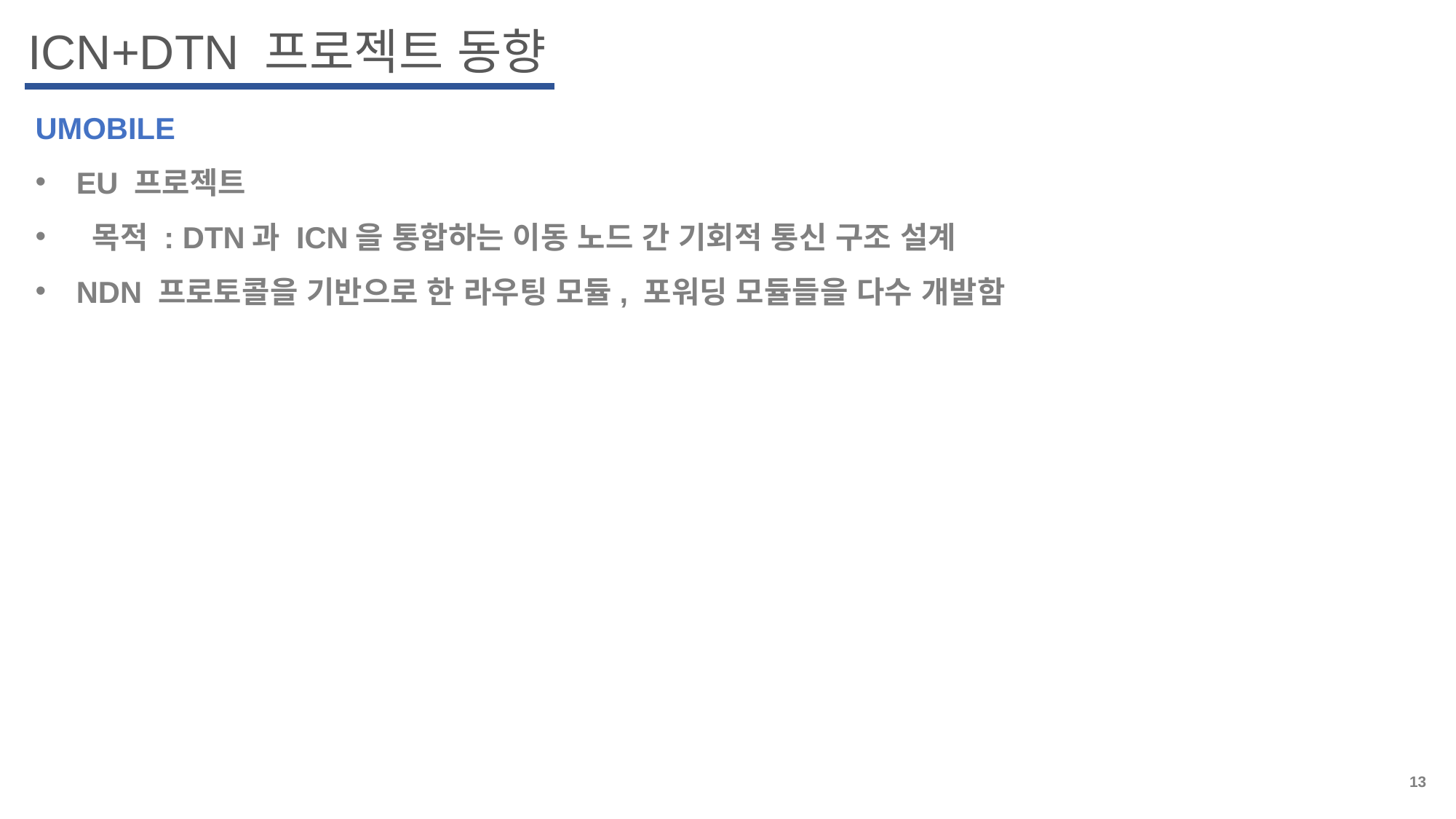

ICN+DTN 프로젝트 동향
UMOBILE
EU 프로젝트
 목적 : DTN과 ICN을 통합하는 이동 노드 간 기회적 통신 구조 설계
NDN 프로토콜을 기반으로 한 라우팅 모듈, 포워딩 모듈들을 다수 개발함
13